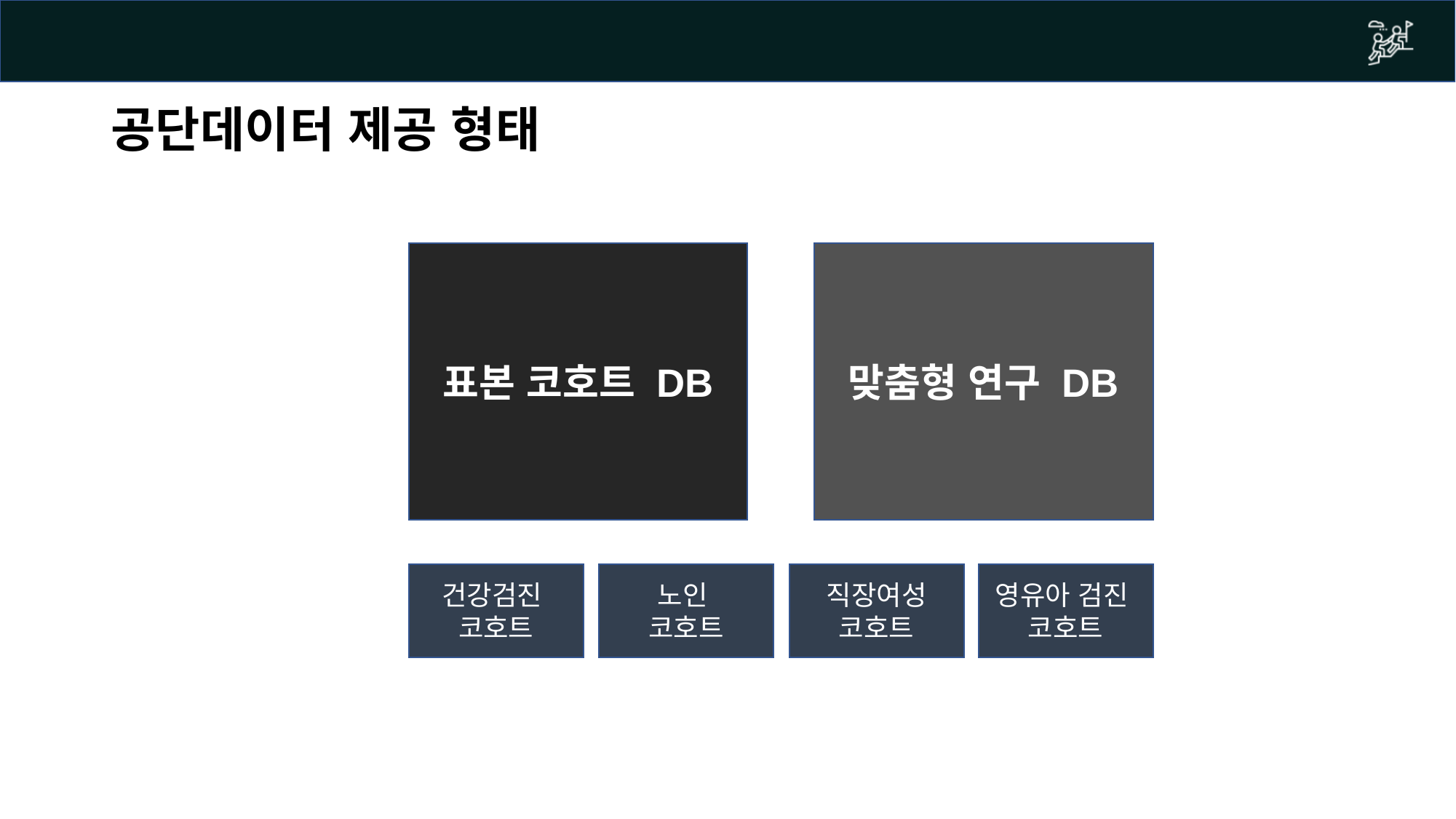

# 공단데이터 제공 형태
표본 코호트 DB
맞춤형 연구 DB
건강검진
코호트
노인
코호트
직장여성
코호트
영유아 검진
코호트